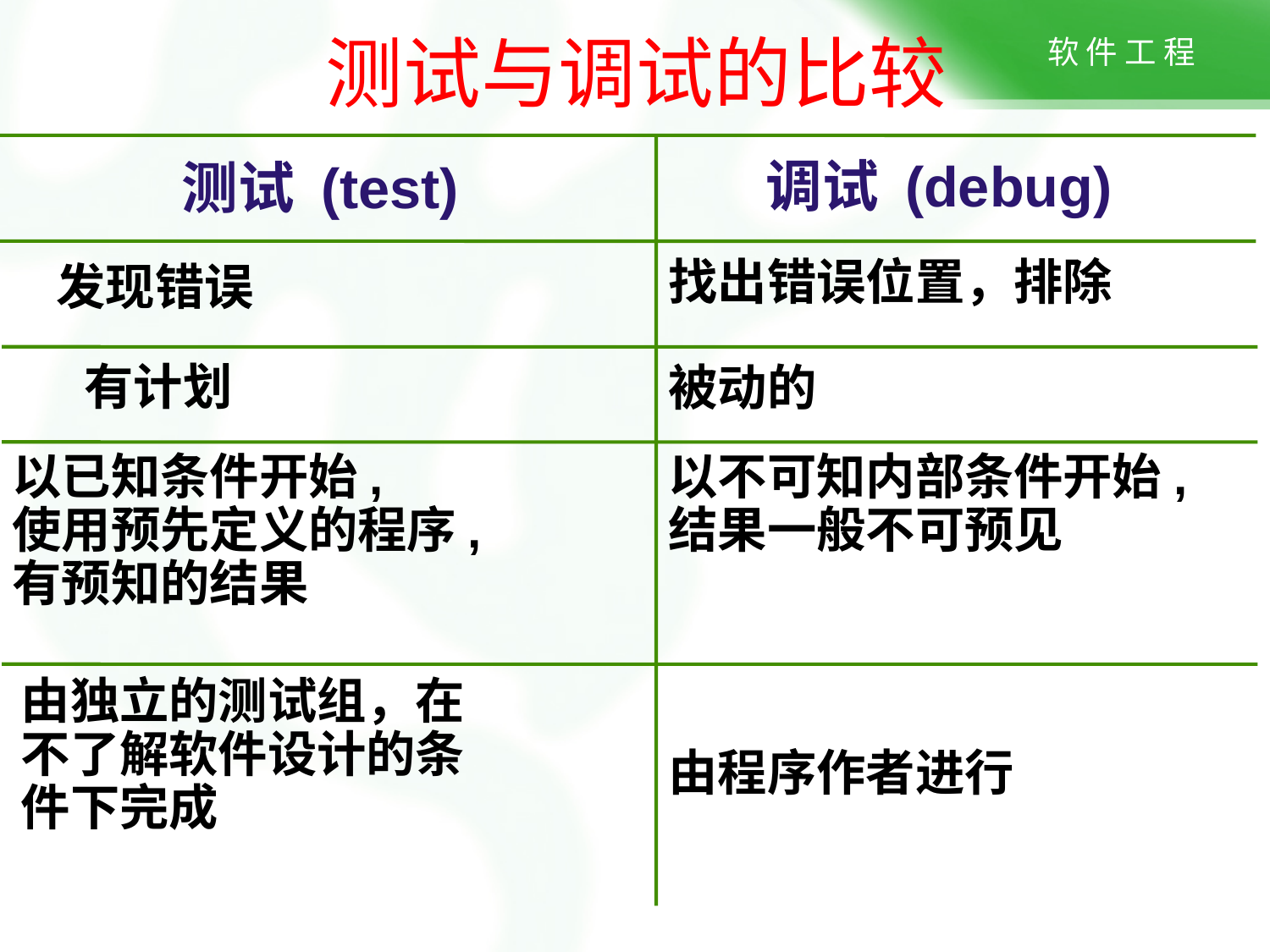

测试与调试的比较

测试 (test)

　 调试 (debug)

找出错误位置，排除
发现错误

有计划
被动的

以已知条件开始,
使用预先定义的程序,
有预知的结果
以不可知内部条件开始,结果一般不可预见

由独立的测试组，在
不了解软件设计的条
件下完成
由程序作者进行